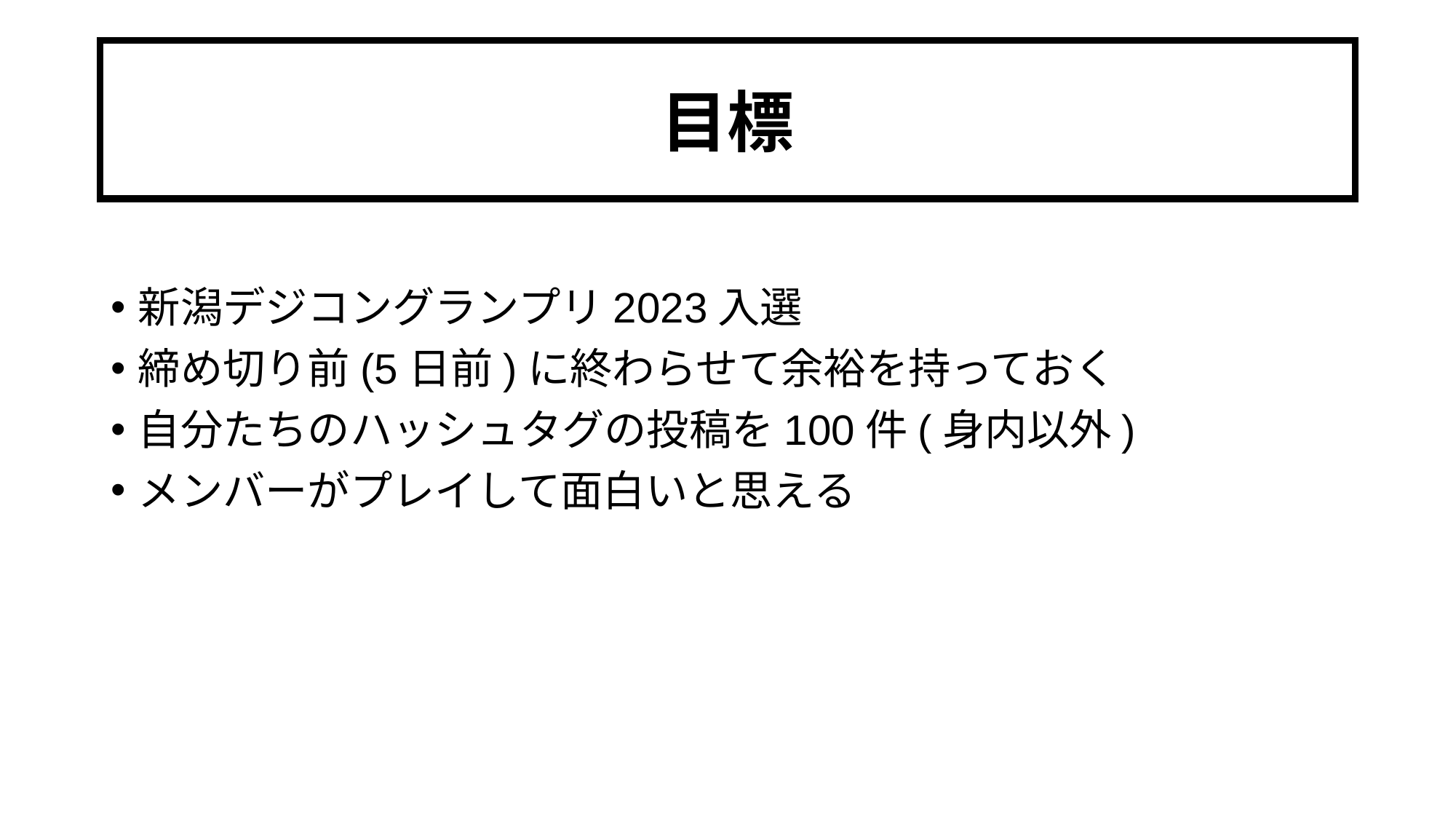

# 目標

新潟デジコングランプリ2023入選
締め切り前(5日前)に終わらせて余裕を持っておく
自分たちのハッシュタグの投稿を100件(身内以外)
メンバーがプレイして面白いと思える